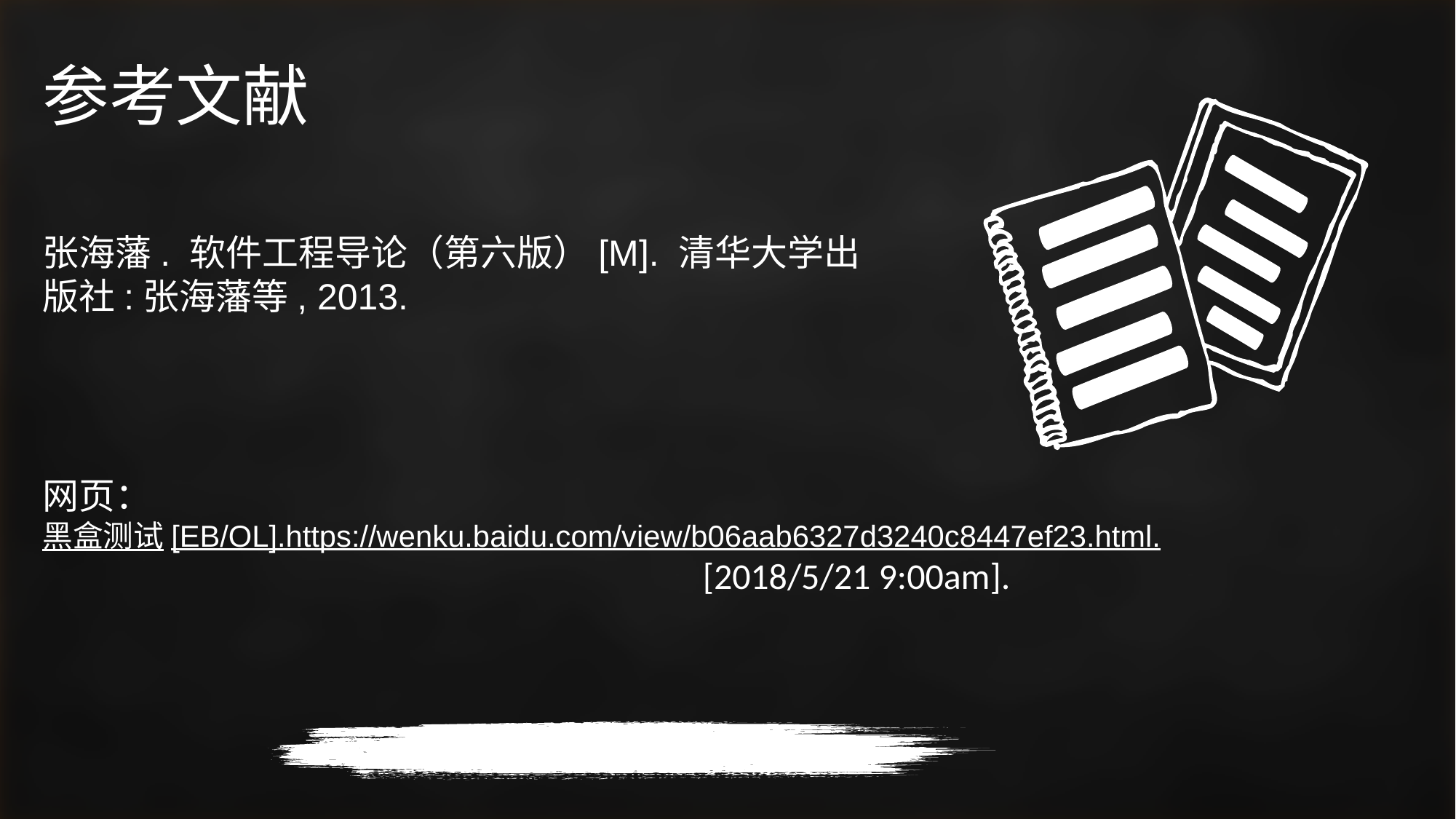

# 参考文献

张海藩. 软件工程导论（第六版）[M]. 清华大学出版社:张海藩等, 2013.
网页：
黑盒测试[EB/OL].https://wenku.baidu.com/view/b06aab6327d3240c8447ef23.html.
             					              [2018/5/21 9:00am].